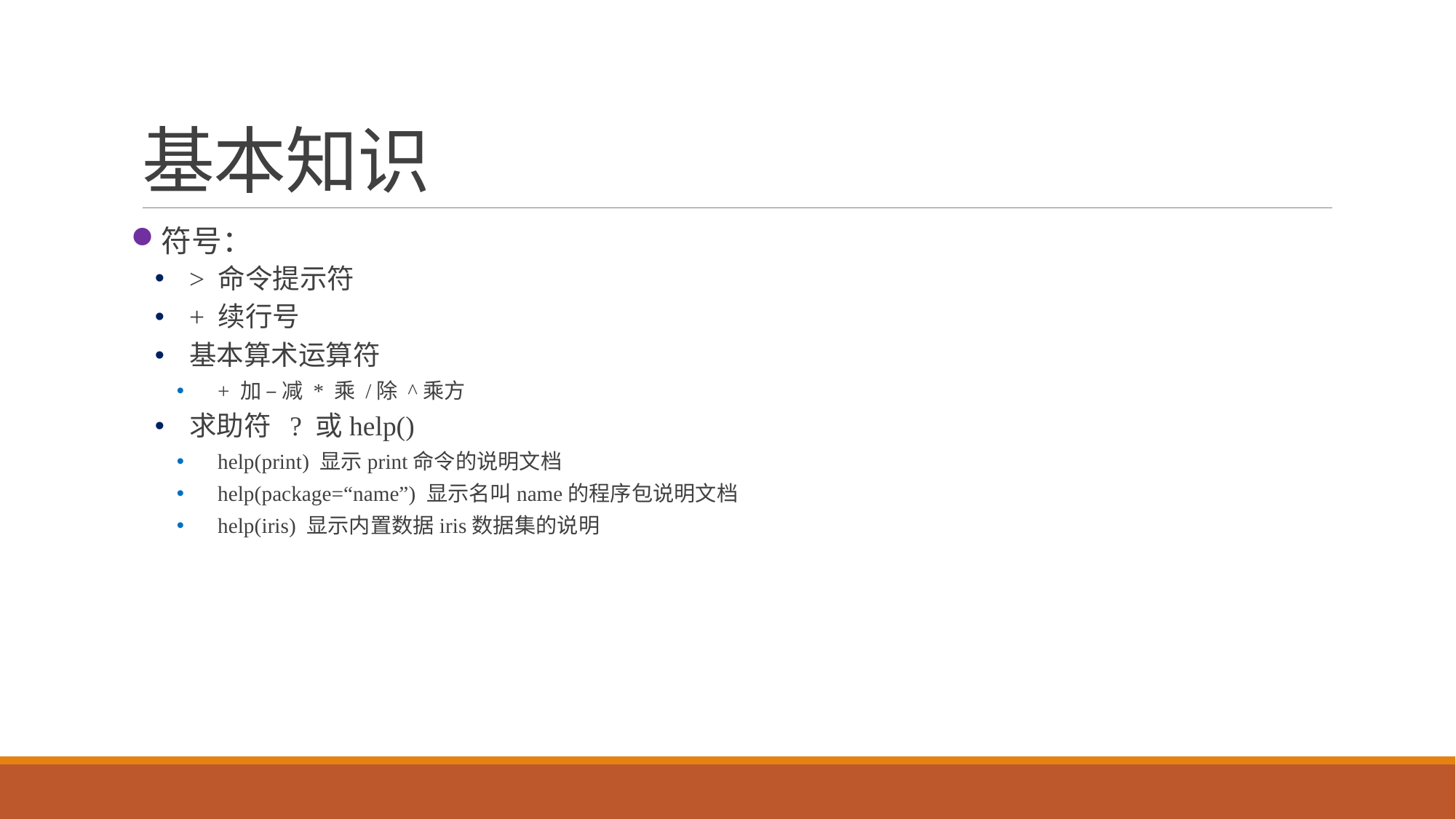

# 基本知识
符号：
> 命令提示符
+ 续行号
基本算术运算符
+ 加 – 减 * 乘 /除 ^乘方
求助符  ? 或help()
help(print) 显示print命令的说明文档
help(package=“name”) 显示名叫name的程序包说明文档
help(iris) 显示内置数据iris数据集的说明